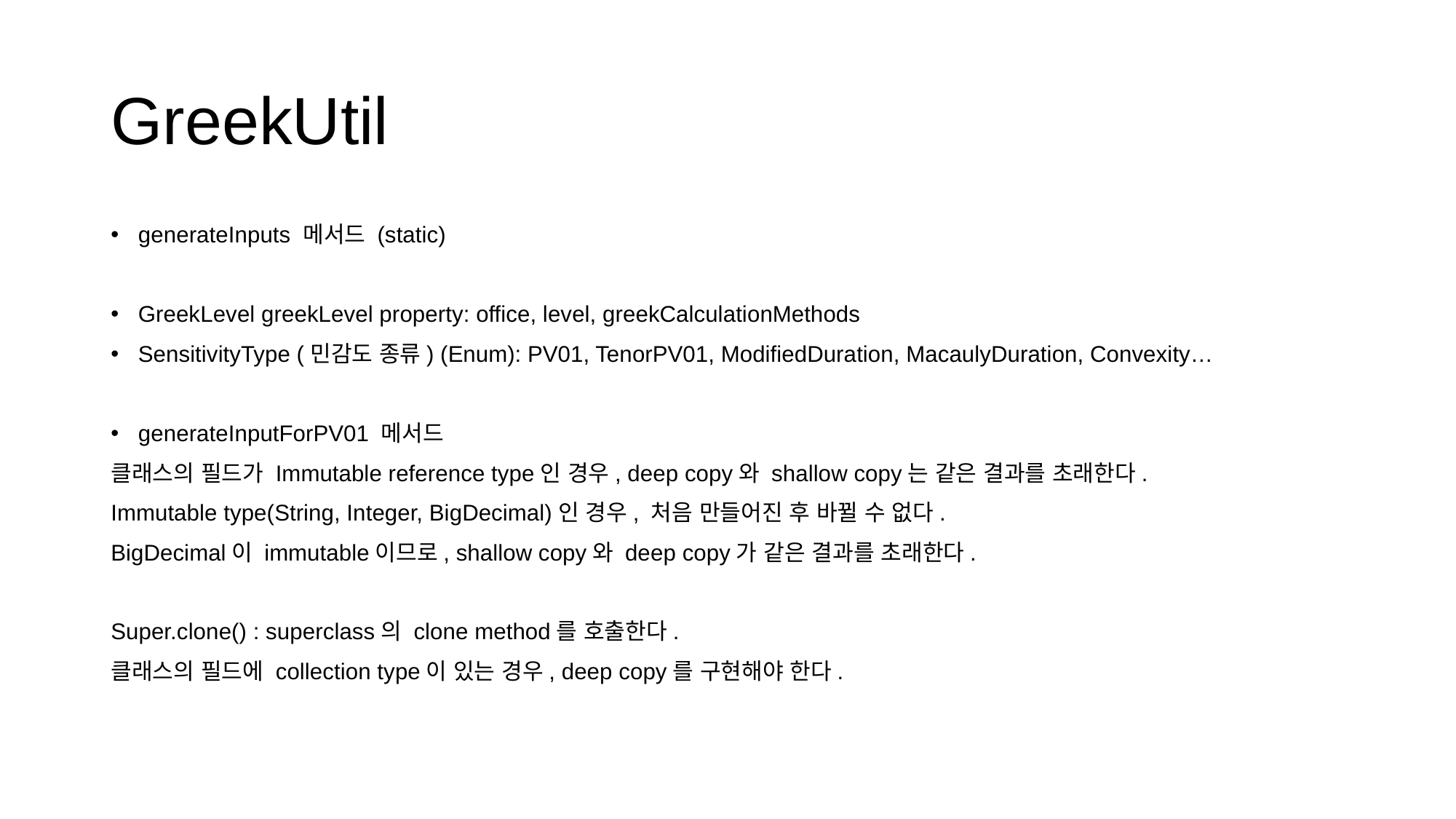

# GreekUtil
generateInputs 메서드 (static)

GreekLevel greekLevel property: office, level, greekCalculationMethods
SensitivityType (민감도 종류) (Enum): PV01, TenorPV01, ModifiedDuration, MacaulyDuration, Convexity…

generateInputForPV01 메서드
클래스의 필드가 Immutable reference type인 경우, deep copy와 shallow copy는 같은 결과를 초래한다.
Immutable type(String, Integer, BigDecimal)인 경우, 처음 만들어진 후 바뀔 수 없다.
BigDecimal이 immutable이므로, shallow copy와 deep copy가 같은 결과를 초래한다.

Super.clone() : superclass의 clone method를 호출한다.
클래스의 필드에 collection type이 있는 경우, deep copy를 구현해야 한다.